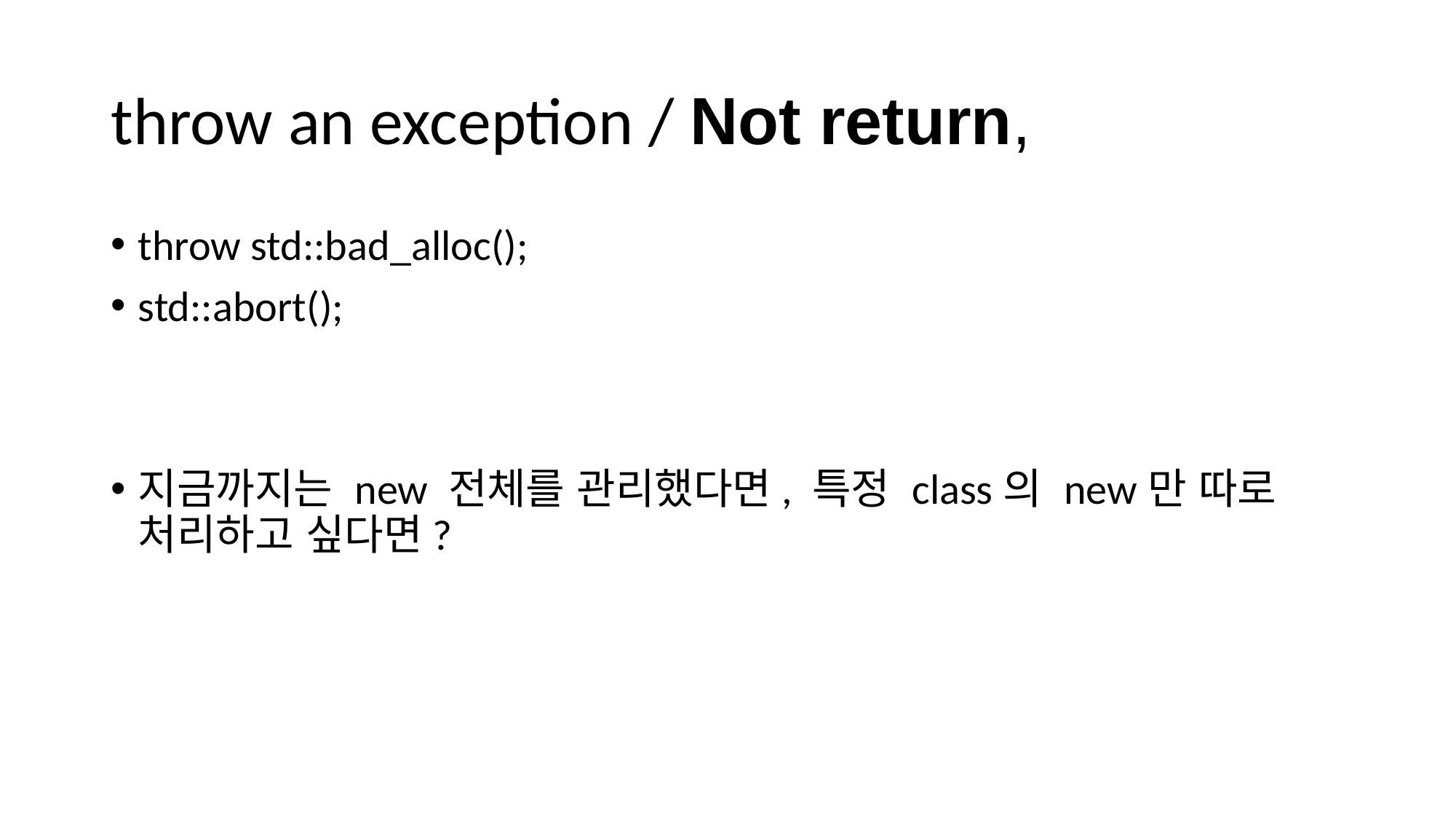

# throw an exception / Not return,
throw std::bad_alloc();
std::abort();

지금까지는 new 전체를 관리했다면, 특정 class의 new만 따로 처리하고 싶다면?